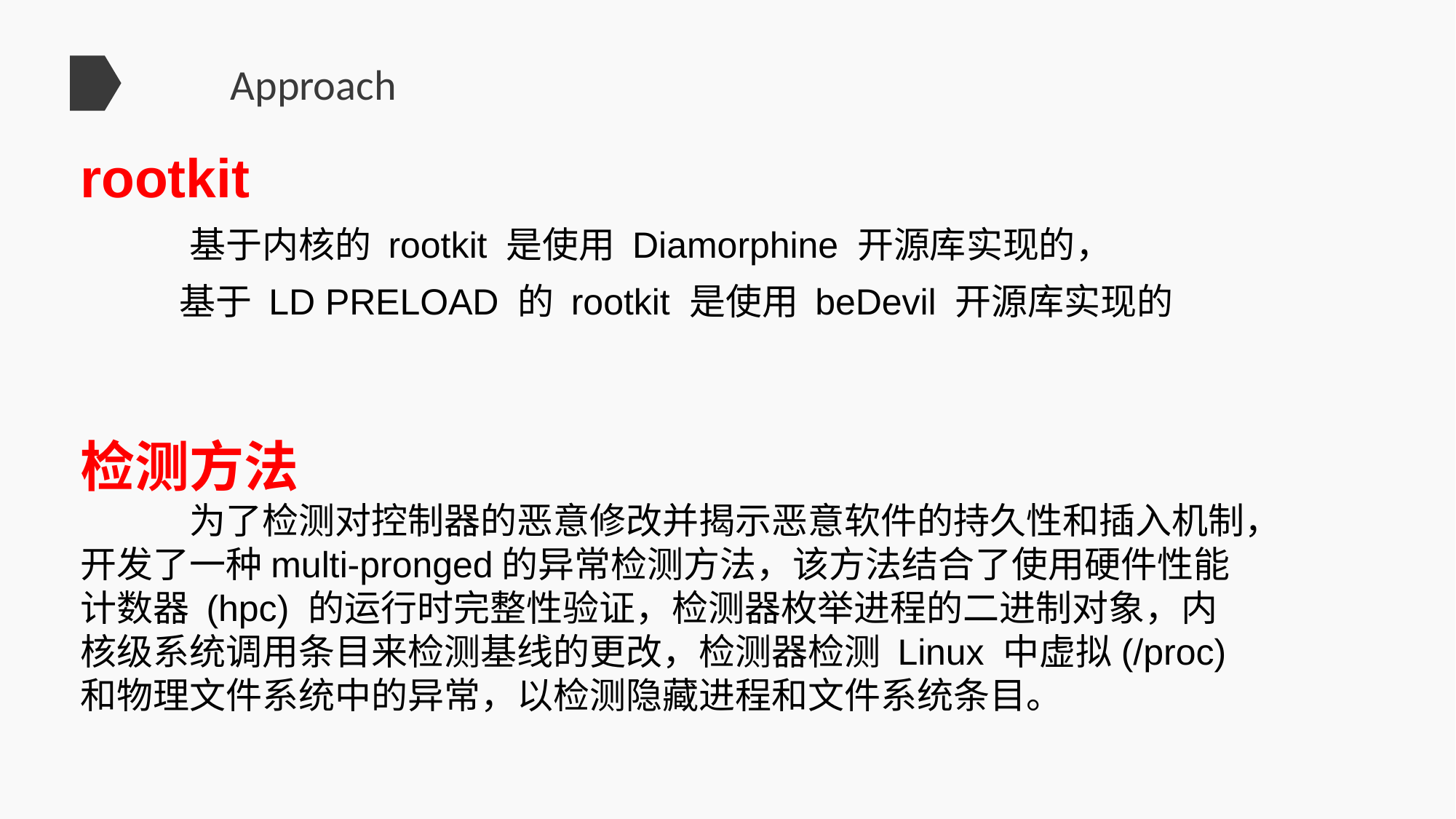

Approach

rootkit
	基于内核的 rootkit 是使用 Diamorphine 开源库实现的，
           基于 LD PRELOAD 的 rootkit 是使用 beDevil 开源库实现的
检测方法
	为了检测对控制器的恶意修改并揭示恶意软件的持久性和插入机制，开发了一种multi-pronged的异常检测方法，该方法结合了使用硬件性能计数器 (hpc) 的运行时完整性验证，检测器枚举进程的二进制对象，内核级系统调用条目来检测基线的更改，检测器检测 Linux 中虚拟(/proc)和物理文件系统中的异常，以检测隐藏进程和文件系统条目。